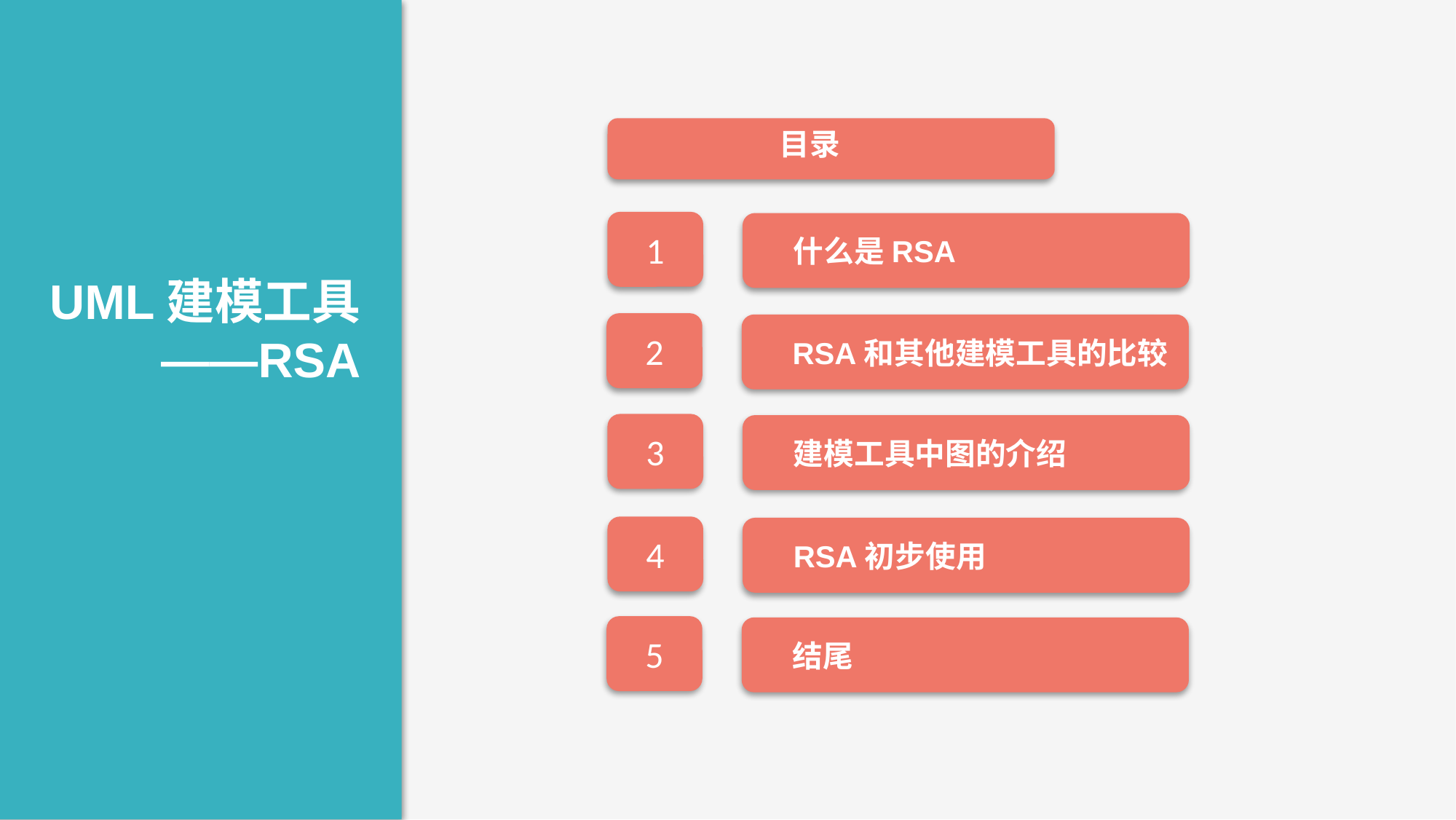

目录
1

什么是RSA
UML建模工具
——RSA
2

RSA和其他建模工具的比较
3

建模工具中图的介绍
4

RSA初步使用
5

结尾